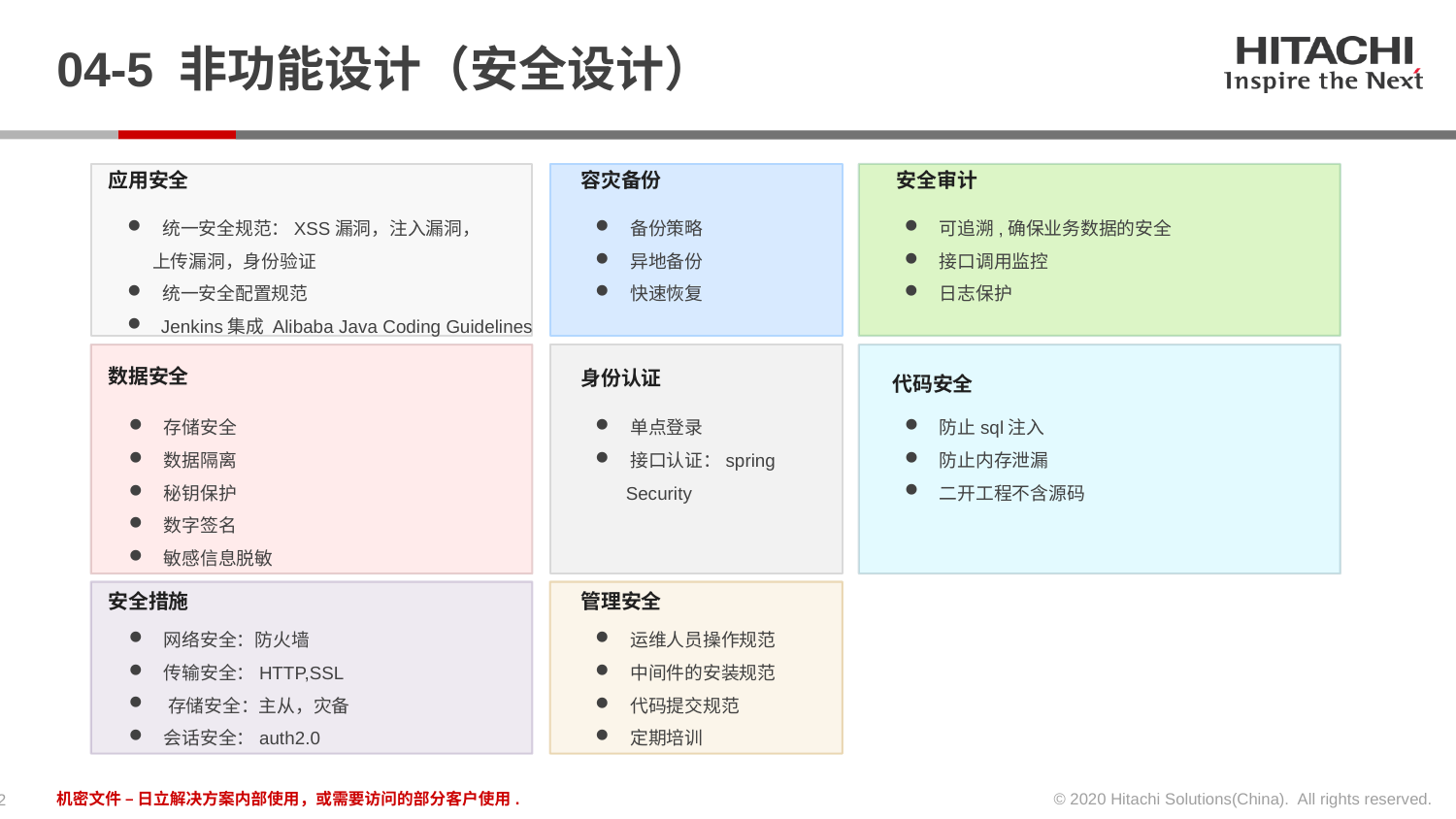

# 04-5 非功能设计（安全设计）
应用安全
容灾备份
安全审计

   统一安全规范：XSS漏洞，注入漏洞，
     上传漏洞，身份验证
   统一安全配置规范
   Jenkins集成 Alibaba Java Coding Guidelines
   备份策略
   异地备份
   快速恢复
   可追溯,确保业务数据的安全
   接口调用监控
   日志保护

数据安全
身份认证
代码安全
   存储安全
   数据隔离
   秘钥保护
   数字签名
   敏感信息脱敏
   单点登录
   接口认证：spring
      Security

   防止sql注入
   防止内存泄漏
   二开工程不含源码

安全措施

管理安全
   网络安全：防火墙
   传输安全：HTTP,SSL
    存储安全：主从，灾备
   会话安全：auth2.0
   运维人员操作规范
   中间件的安装规范
   代码提交规范
   定期培训